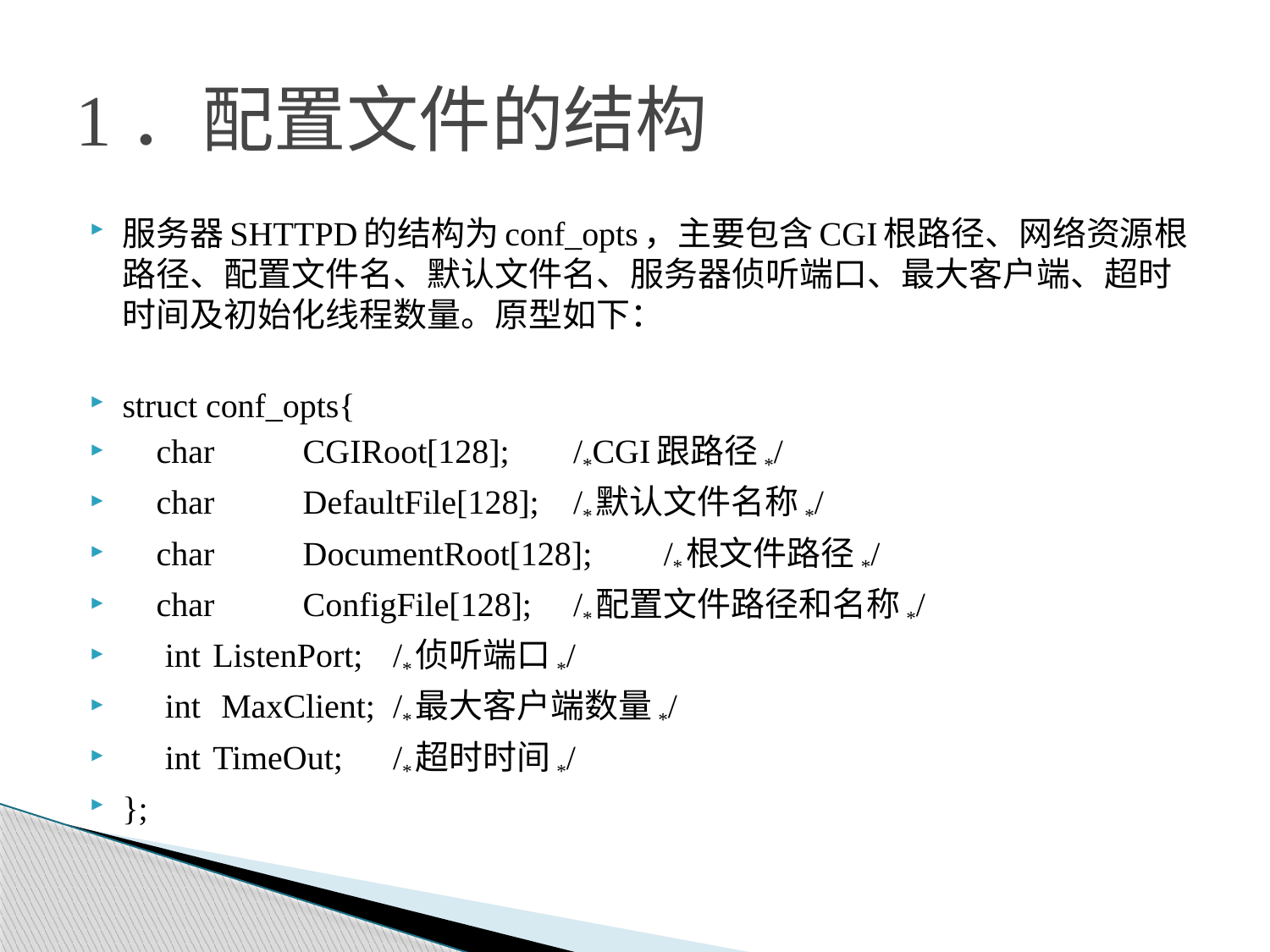

# 1．配置文件的结构
服务器SHTTPD的结构为conf_opts，主要包含CGI根路径、网络资源根路径、配置文件名、默认文件名、服务器侦听端口、最大客户端、超时时间及初始化线程数量。原型如下：

struct conf_opts{
    char 	CGIRoot[128];		/*CGI跟路径*/
    char 	DefaultFile[128];	/*默认文件名称*/
    char 	DocumentRoot[128];	/*根文件路径*/
    char 	ConfigFile[128];		/*配置文件路径和名称*/
     int 	ListenPort;		/*侦听端口*/
     int	 MaxClient;		/*最大客户端数量*/
     int 	TimeOut;		/*超时时间*/
};